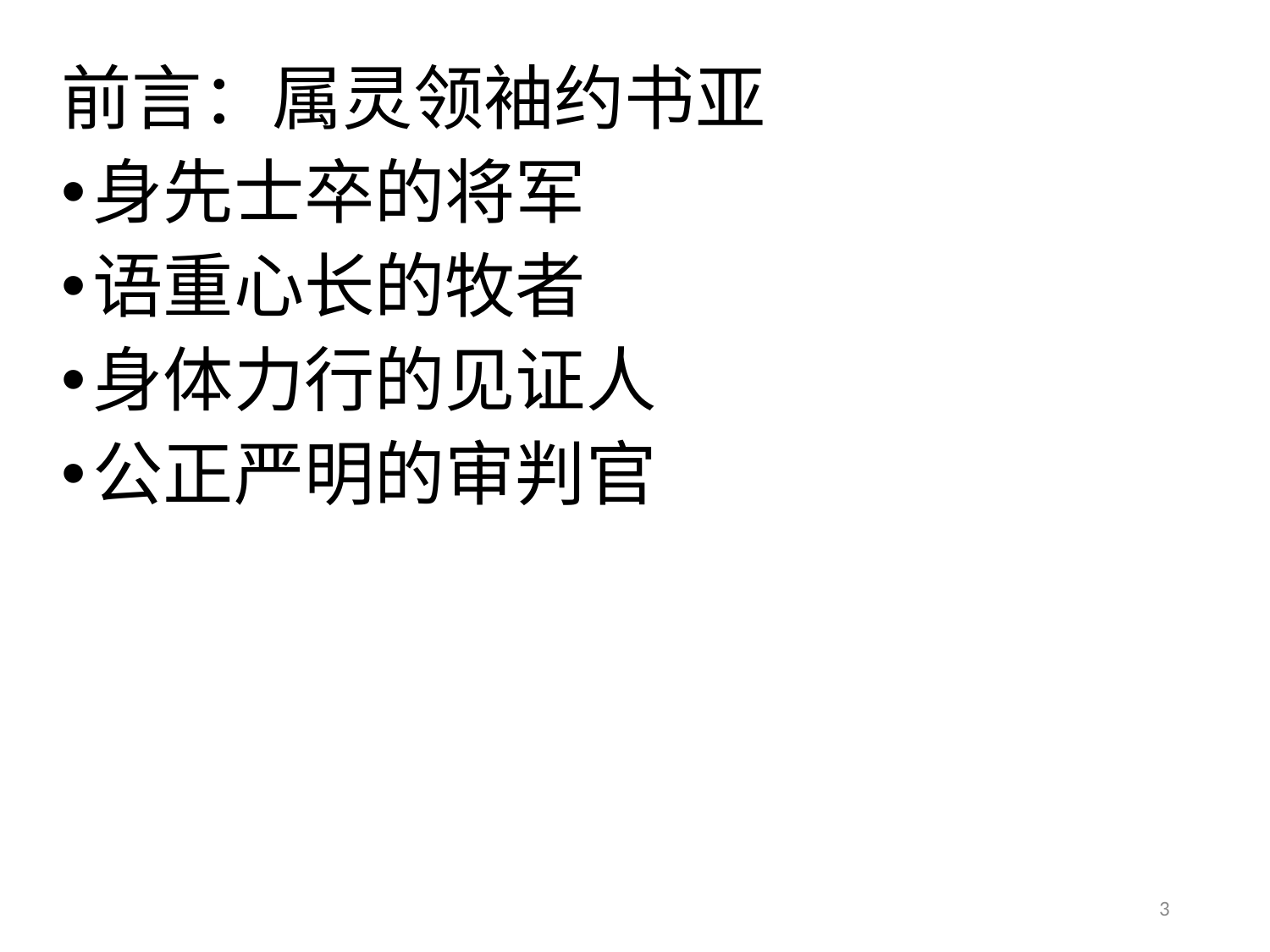

# 前言：属灵领袖约书亚
身先士卒的将军
语重心长的牧者
身体力行的见证人
公正严明的审判官
3